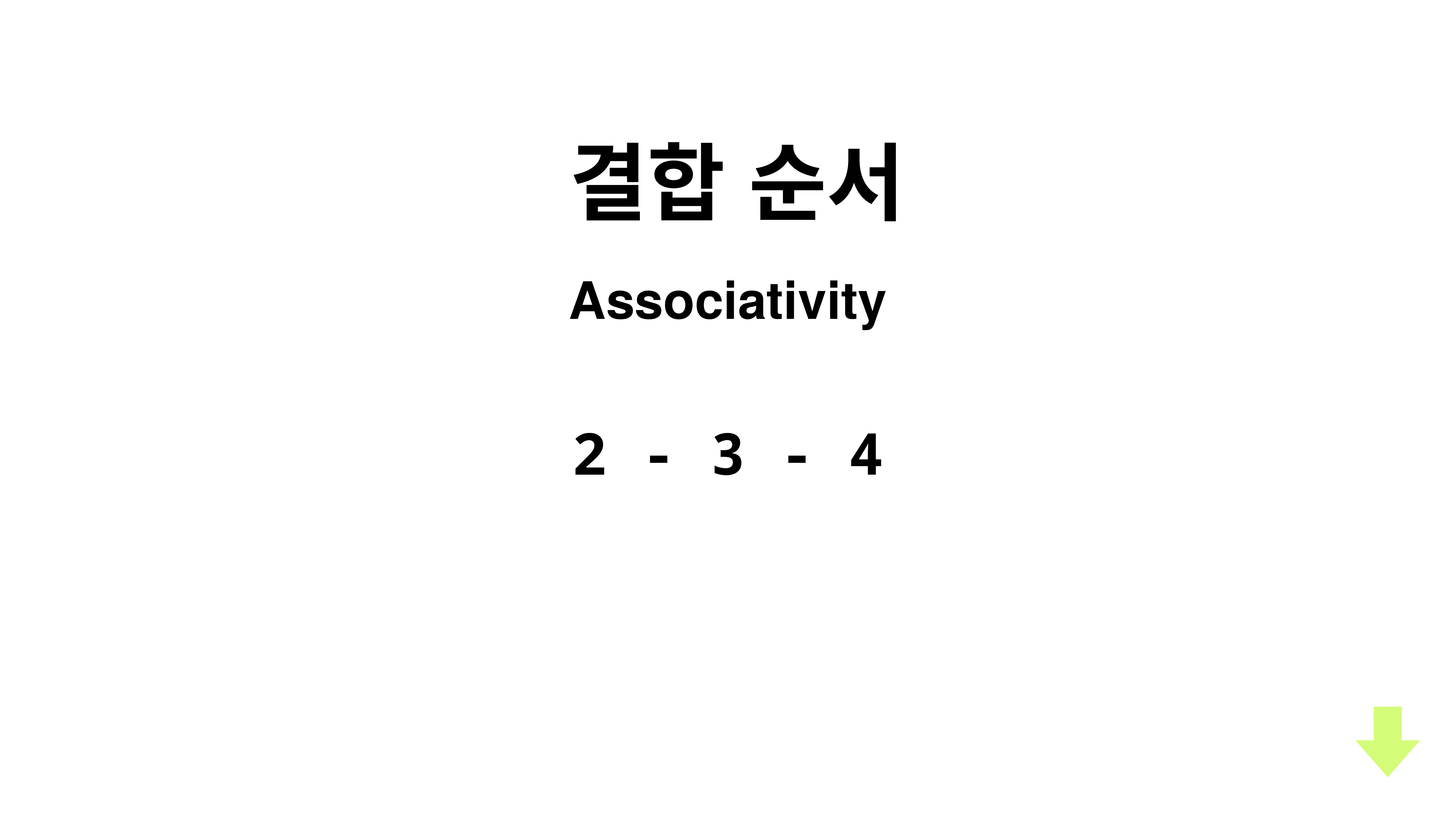

결합 순서
Associativity
2 - 3 - 4